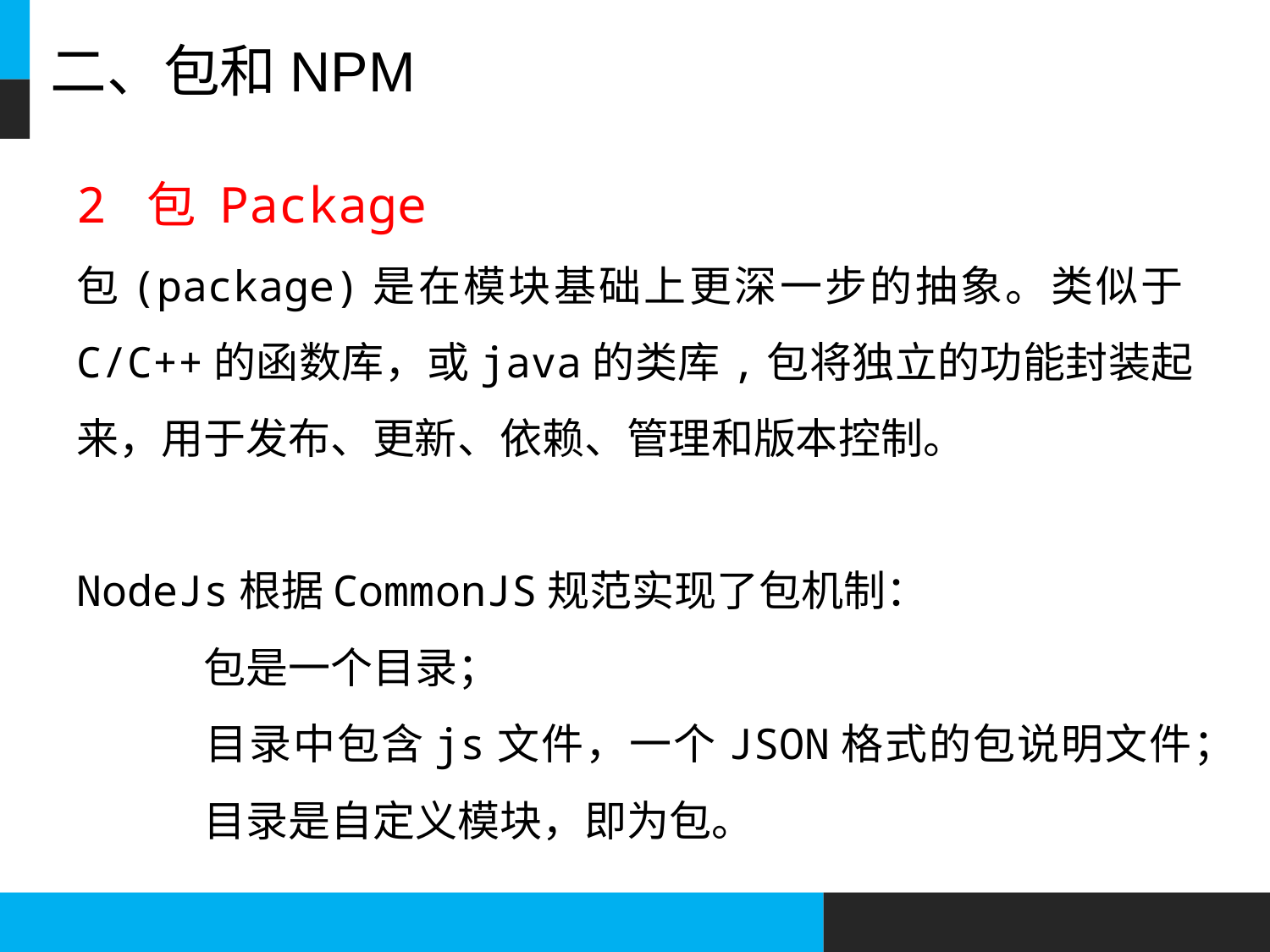

# 二、包和NPM
2 包 Package
包(package)是在模块基础上更深一步的抽象。类似于C/C++的函数库，或java的类库,包将独立的功能封装起来，用于发布、更新、依赖、管理和版本控制。

NodeJs根据CommonJS规范实现了包机制：
	包是一个目录；
	目录中包含js文件，一个JSON格式的包说明文件；
	目录是自定义模块，即为包。